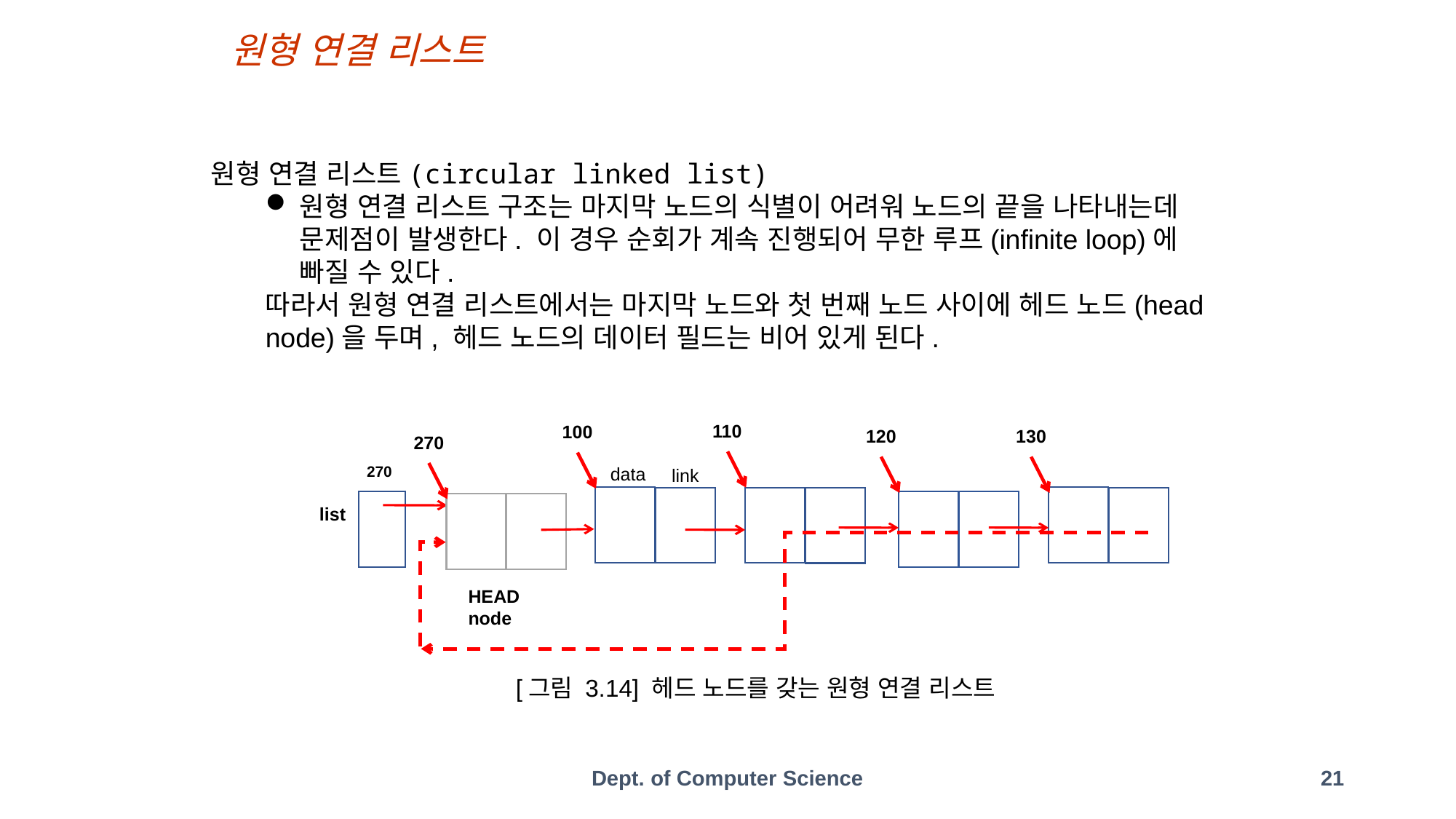

원형 연결 리스트
원형 연결 리스트(circular linked list)
원형 연결 리스트 구조는 마지막 노드의 식별이 어려워 노드의 끝을 나타내는데 문제점이 발생한다. 이 경우 순회가 계속 진행되어 무한 루프(infinite loop)에 빠질 수 있다.
따라서 원형 연결 리스트에서는 마지막 노드와 첫 번째 노드 사이에 헤드 노드(head node)을 두며, 헤드 노드의 데이터 필드는 비어 있게 된다.

110

100

130

120

270

270

list
data
link
HEAD node
[그림 3.14] 헤드 노드를 갖는 원형 연결 리스트
Dept. of Computer Science
21